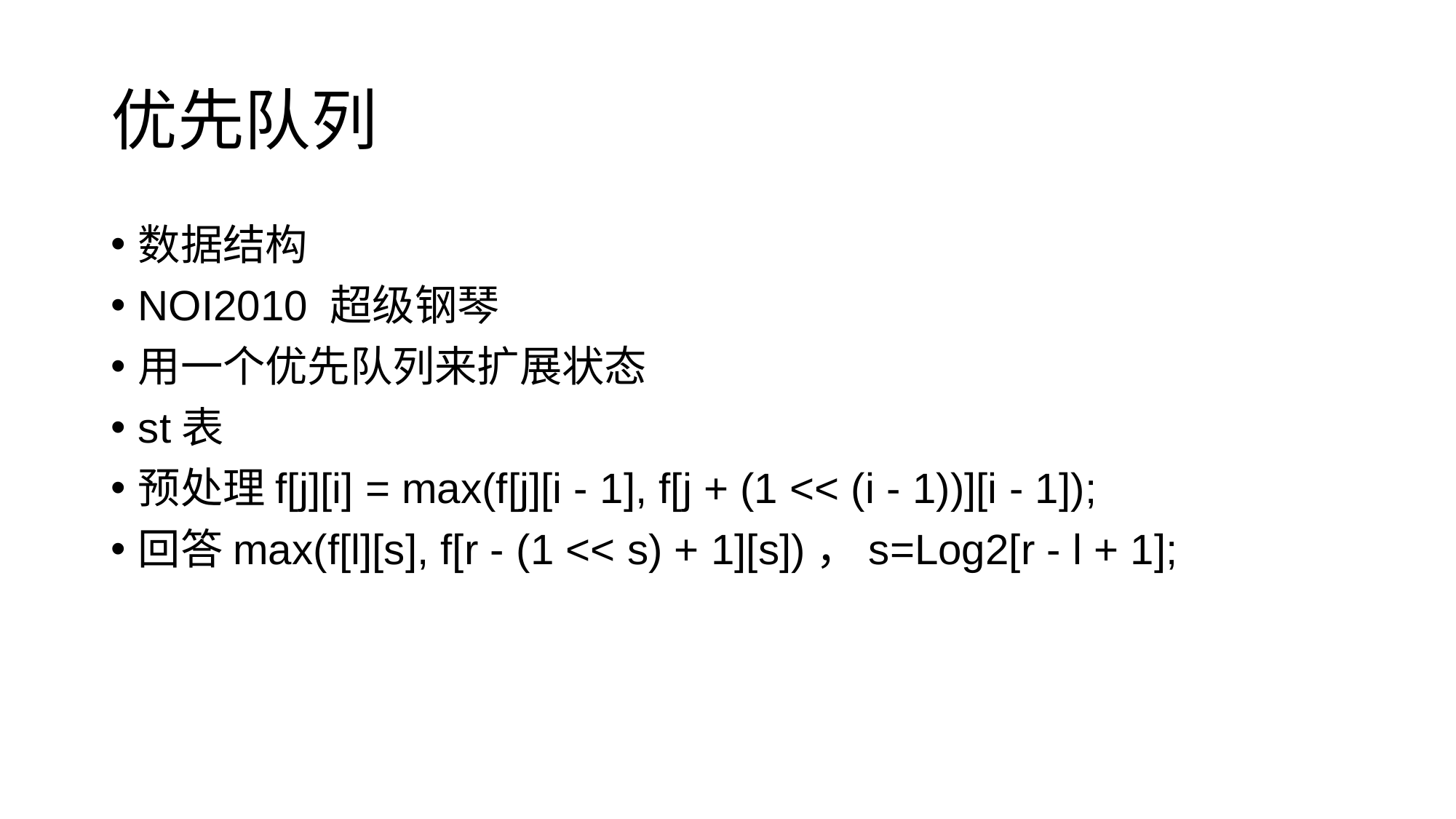

# 优先队列
数据结构
NOI2010 超级钢琴
用一个优先队列来扩展状态
st表
预处理f[j][i] = max(f[j][i - 1], f[j + (1 << (i - 1))][i - 1]);
回答max(f[l][s], f[r - (1 << s) + 1][s])，s=Log2[r - l + 1];